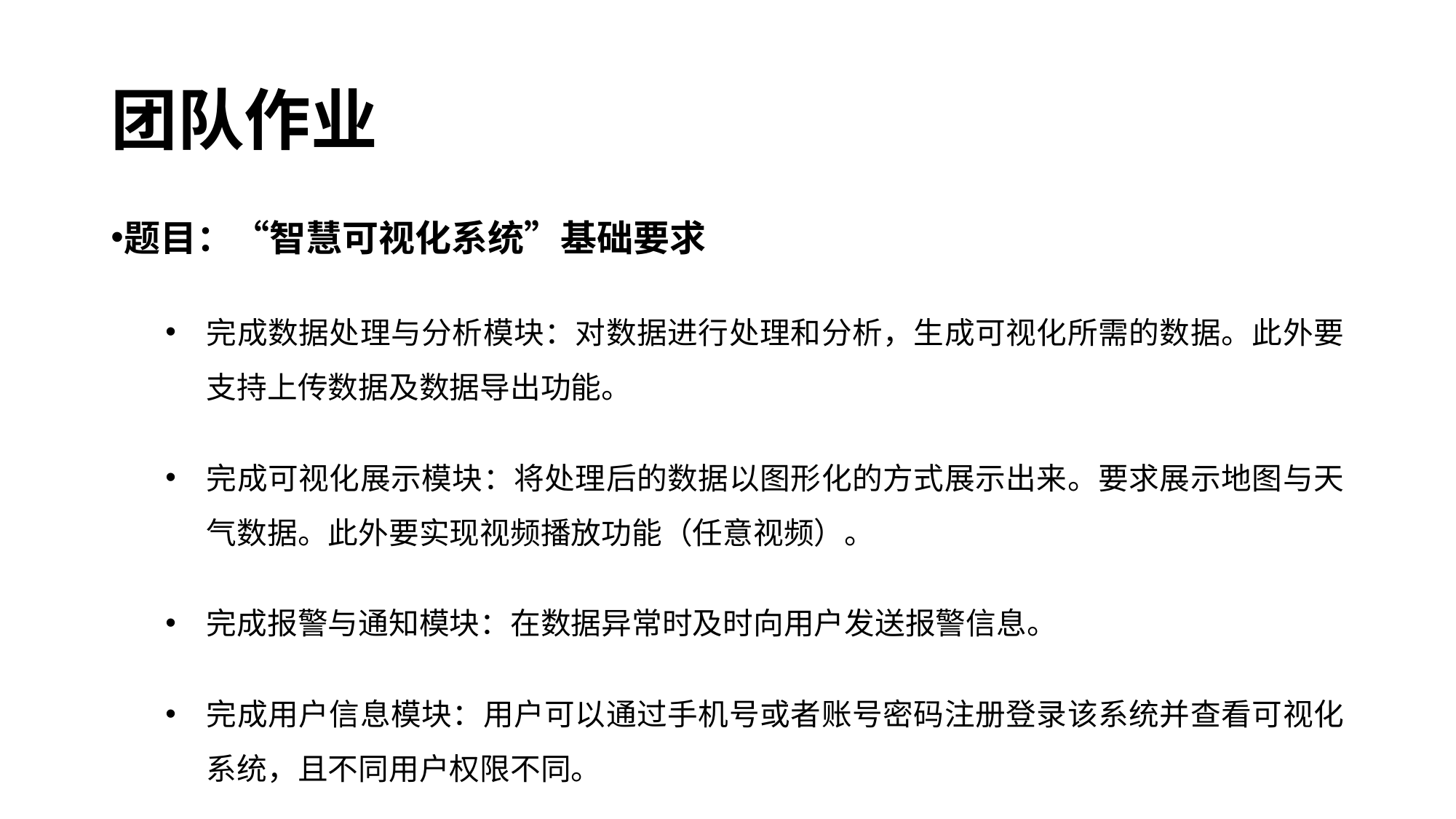

# 团队作业
题目：“智慧可视化系统”基础要求
完成数据处理与分析模块：对数据进行处理和分析，生成可视化所需的数据。此外要支持上传数据及数据导出功能。
完成可视化展示模块：将处理后的数据以图形化的方式展示出来。要求展示地图与天气数据。此外要实现视频播放功能（任意视频）。
完成报警与通知模块：在数据异常时及时向用户发送报警信息。
完成用户信息模块：用户可以通过手机号或者账号密码注册登录该系统并查看可视化系统，且不同用户权限不同。

2